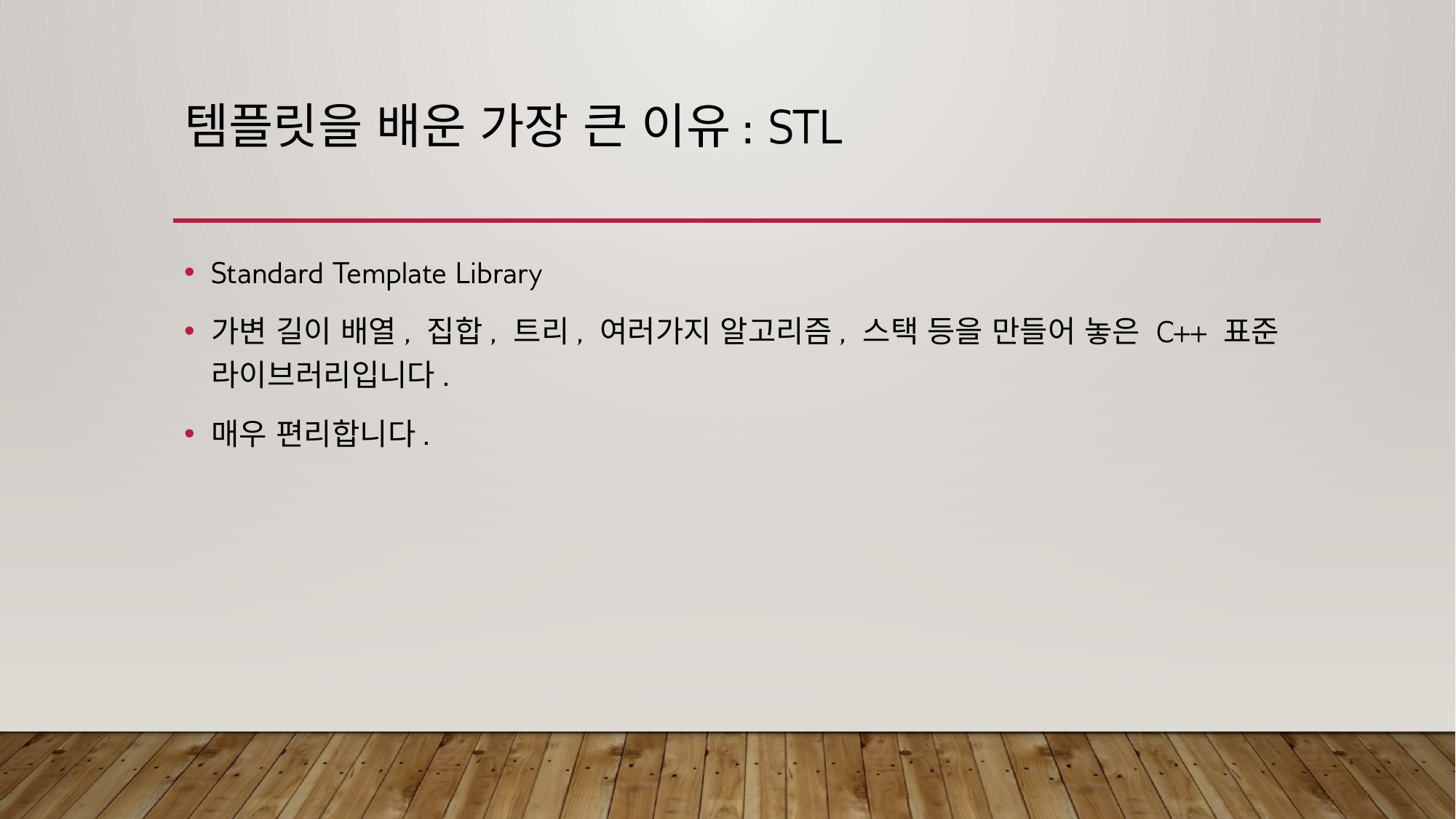

# 템플릿을 배운 가장 큰 이유: STL
Standard Template Library
가변 길이 배열, 집합, 트리, 여러가지 알고리즘, 스택 등을 만들어 놓은 C++ 표준 라이브러리입니다.
매우 편리합니다.